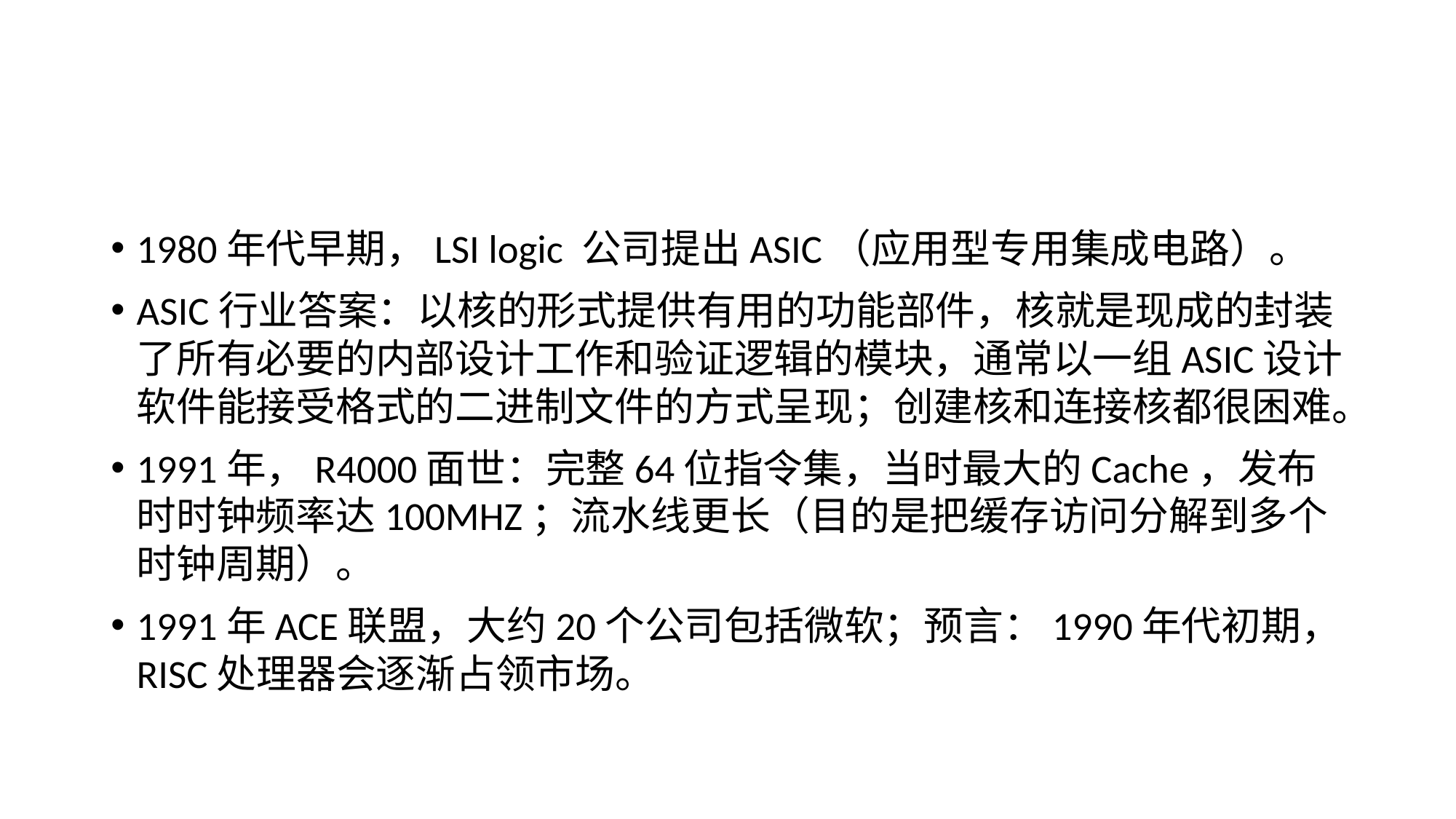

#
1980年代早期，LSI logic 公司提出ASIC（应用型专用集成电路）。
ASIC行业答案：以核的形式提供有用的功能部件，核就是现成的封装了所有必要的内部设计工作和验证逻辑的模块，通常以一组ASIC设计软件能接受格式的二进制文件的方式呈现；创建核和连接核都很困难。
1991年，R4000面世：完整64位指令集，当时最大的Cache，发布时时钟频率达100MHZ；流水线更长（目的是把缓存访问分解到多个时钟周期）。
1991年ACE联盟，大约20个公司包括微软；预言：1990年代初期，RISC处理器会逐渐占领市场。